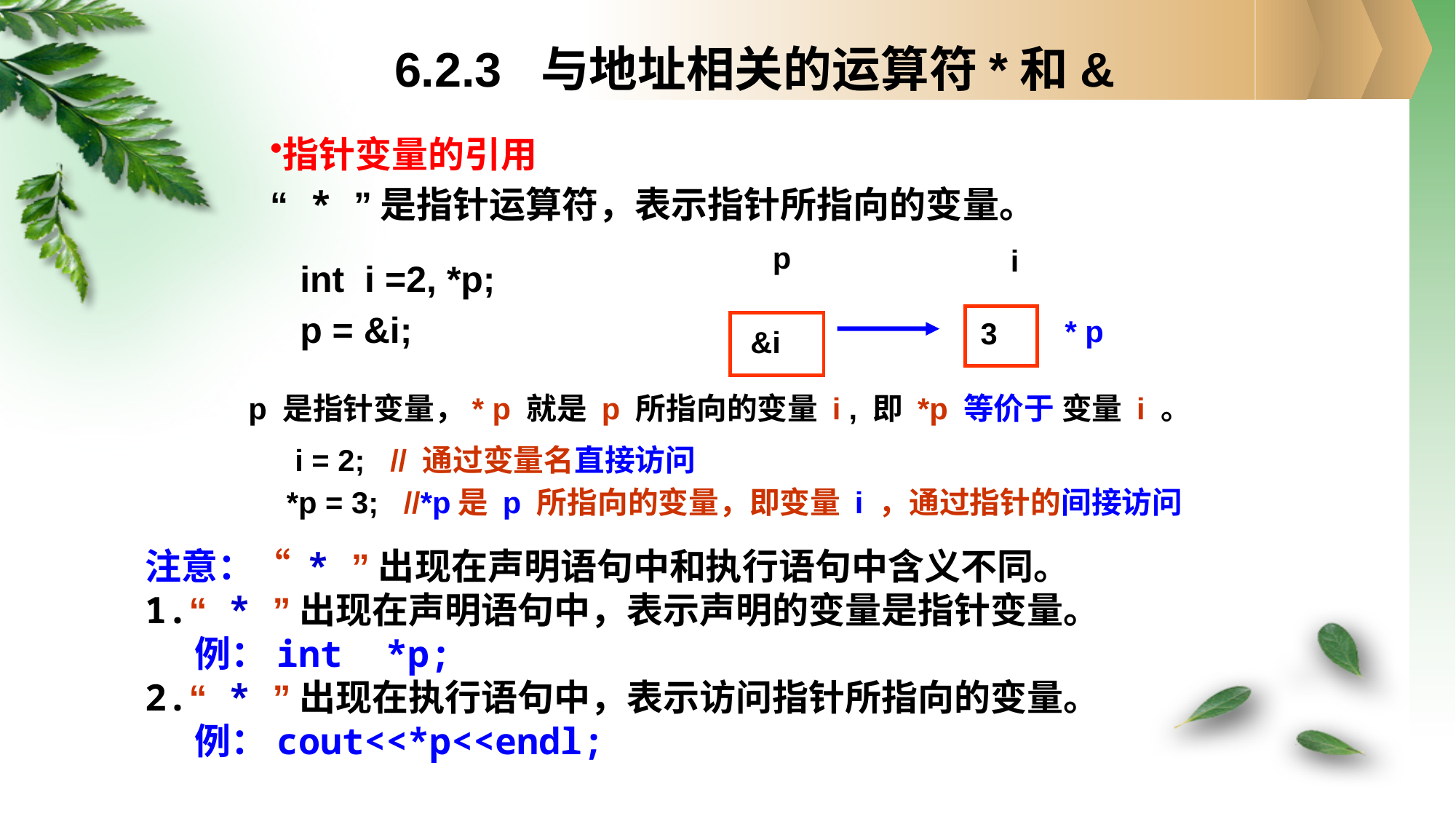

# 6.2.3  与地址相关的运算符*和&
指针变量的引用
“ * ”是指针运算符，表示指针所指向的变量。
p
i

int  i =2, *p;
p = &i;
* p
3
2
 &i

p 是指针变量，* p 就是 p 所指向的变量 i , 即 *p 等价于 变量 i 。
 i = 2;   // 通过变量名直接访问
*p = 3;   //*p是 p 所指向的变量，即变量 i ，通过指针的间接访问
注意：“ * ”出现在声明语句中和执行语句中含义不同。
1.“ * ”出现在声明语句中，表示声明的变量是指针变量。
     例：int  *p;
2.“ * ”出现在执行语句中，表示访问指针所指向的变量。
     例：cout<<*p<<endl;